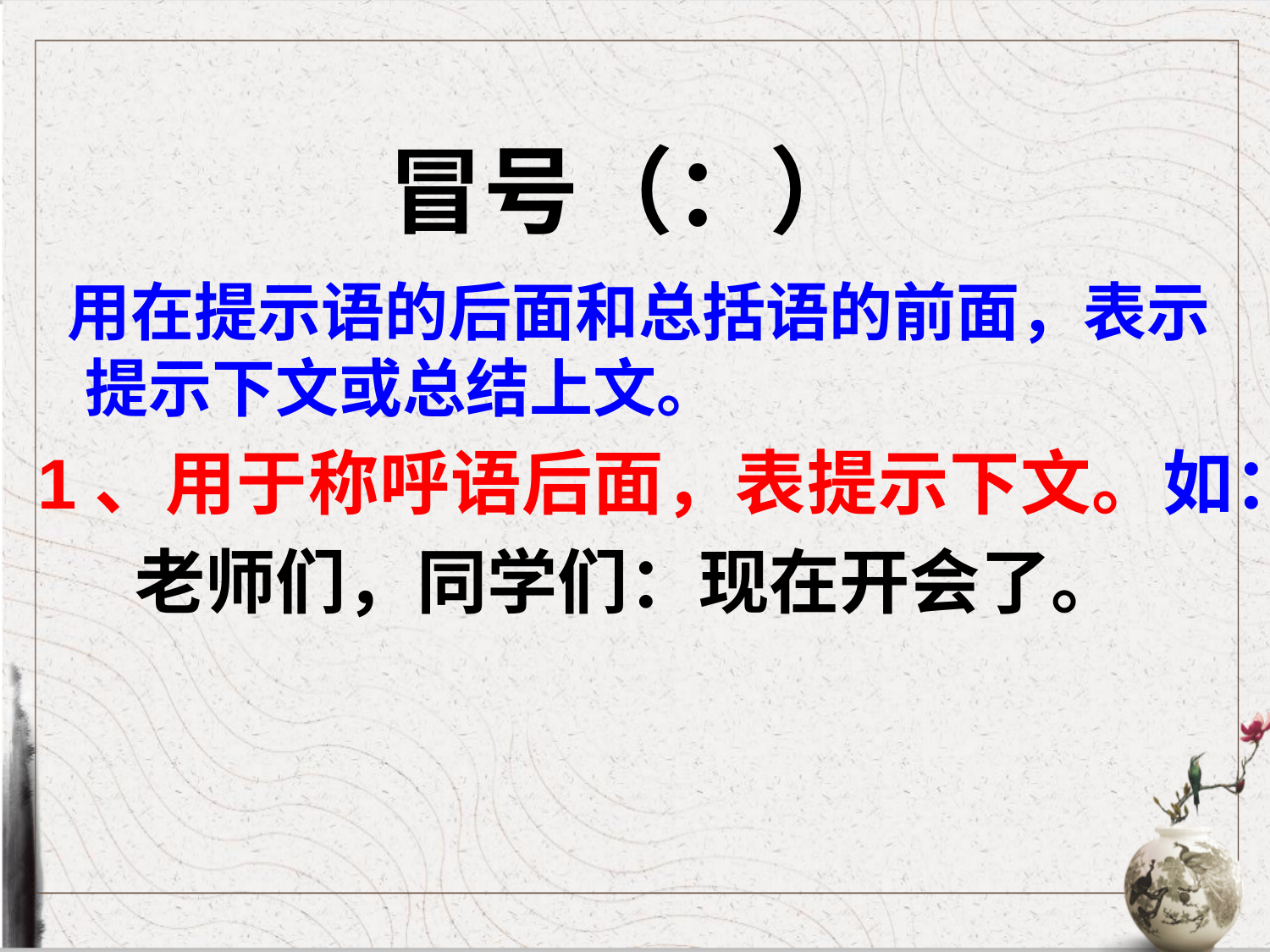

# 冒号（：）
 用在提示语的后面和总括语的前面，表示提示下文或总结上文。
1、用于称呼语后面，表提示下文。如：
     老师们，同学们：现在开会了。